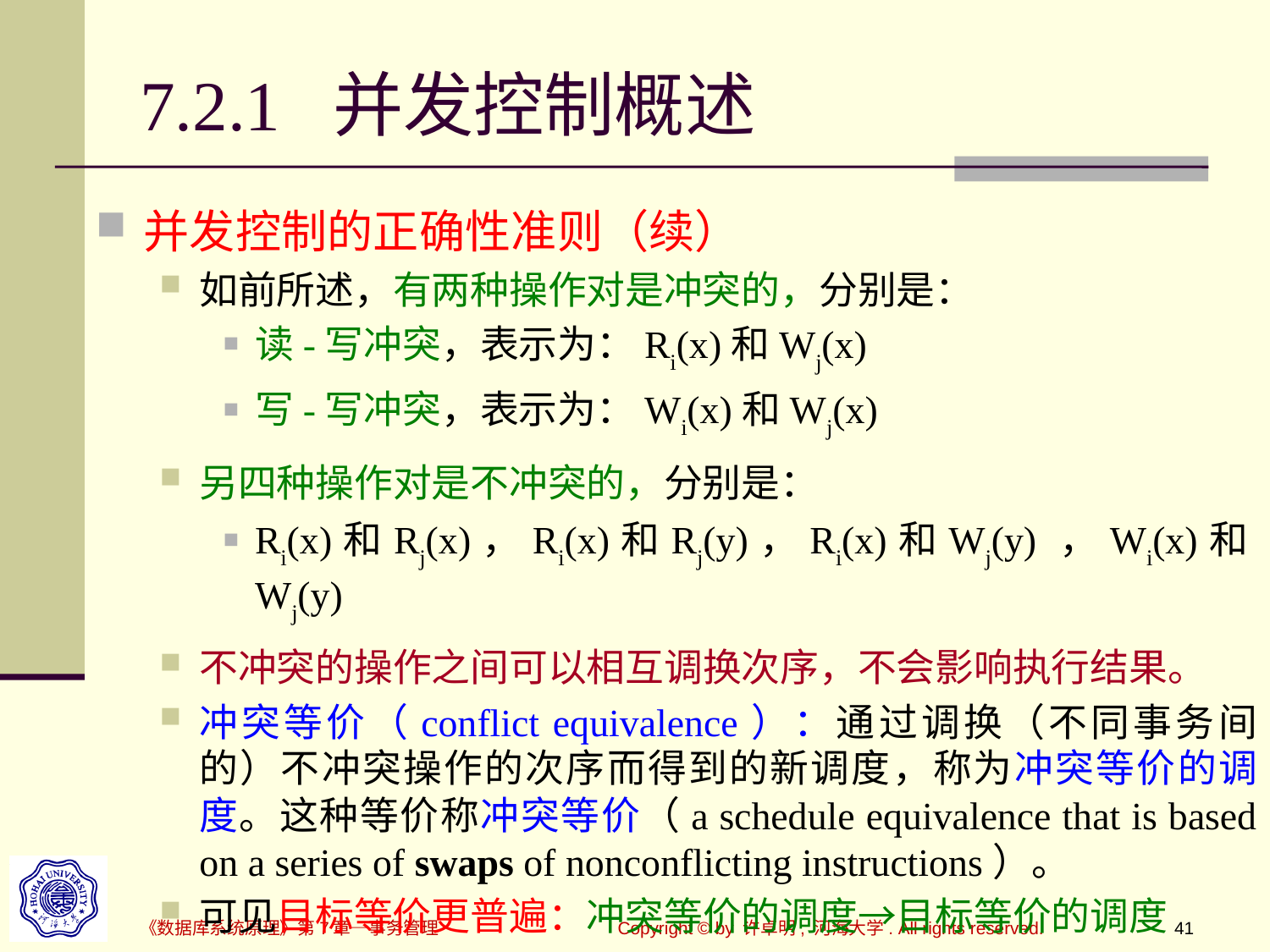

# 7.2.1  并发控制概述
并发控制的正确性准则（续）
如前所述，有两种操作对是冲突的，分别是：
读-写冲突，表示为：Ri(x)和Wj(x)
写-写冲突，表示为：Wi(x)和Wj(x)
另四种操作对是不冲突的，分别是：
Ri(x)和Rj(x)，Ri(x)和Rj(y)，Ri(x)和Wj(y) ，Wi(x)和Wj(y)
不冲突的操作之间可以相互调换次序，不会影响执行结果。
冲突等价（conflict equivalence）：通过调换（不同事务间的）不冲突操作的次序而得到的新调度，称为冲突等价的调度。这种等价称冲突等价（a schedule equivalence that is based on a series of swaps of nonconflicting instructions）。
可见目标等价更普遍：冲突等价的调度→目标等价的调度
《数据库系统原理》第7章—事务管理
Copyright © by 许卓明, 河海大学. All rights reserved.
41